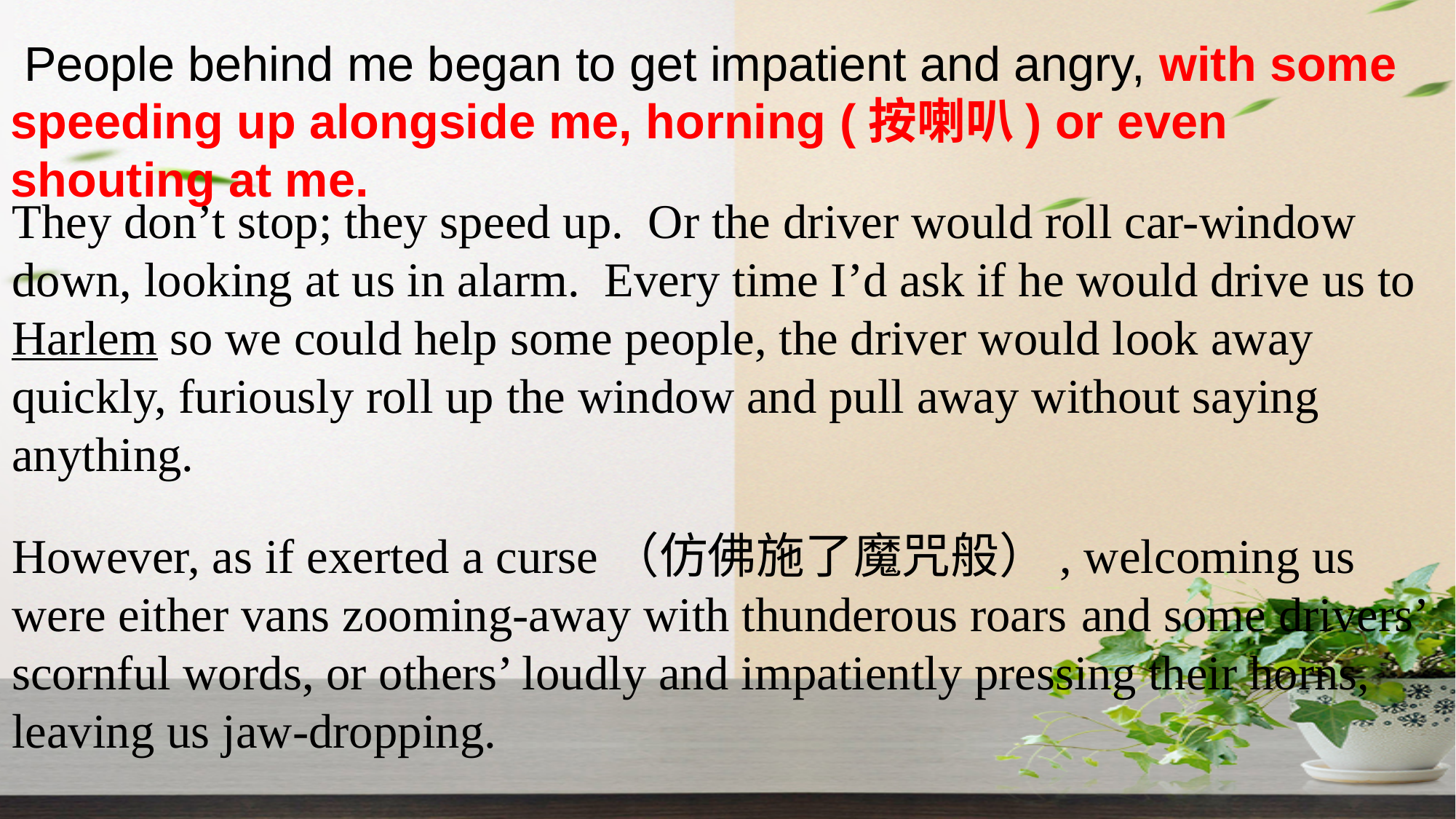

People behind me began to get impatient and angry, with some speeding up alongside me, horning (按喇叭) or even shouting at me.
They don’t stop; they speed up.  Or the driver would roll car-window down, looking at us in alarm.  Every time I’d ask if he would drive us to Harlem so we could help some people, the driver would look away quickly, furiously roll up the window and pull away without saying anything.
However, as if exerted a curse（仿佛施了魔咒般）, welcoming us were either vans zooming-away with thunderous roars and some drivers’ scornful words, or others’ loudly and impatiently pressing their horns, leaving us jaw-dropping.